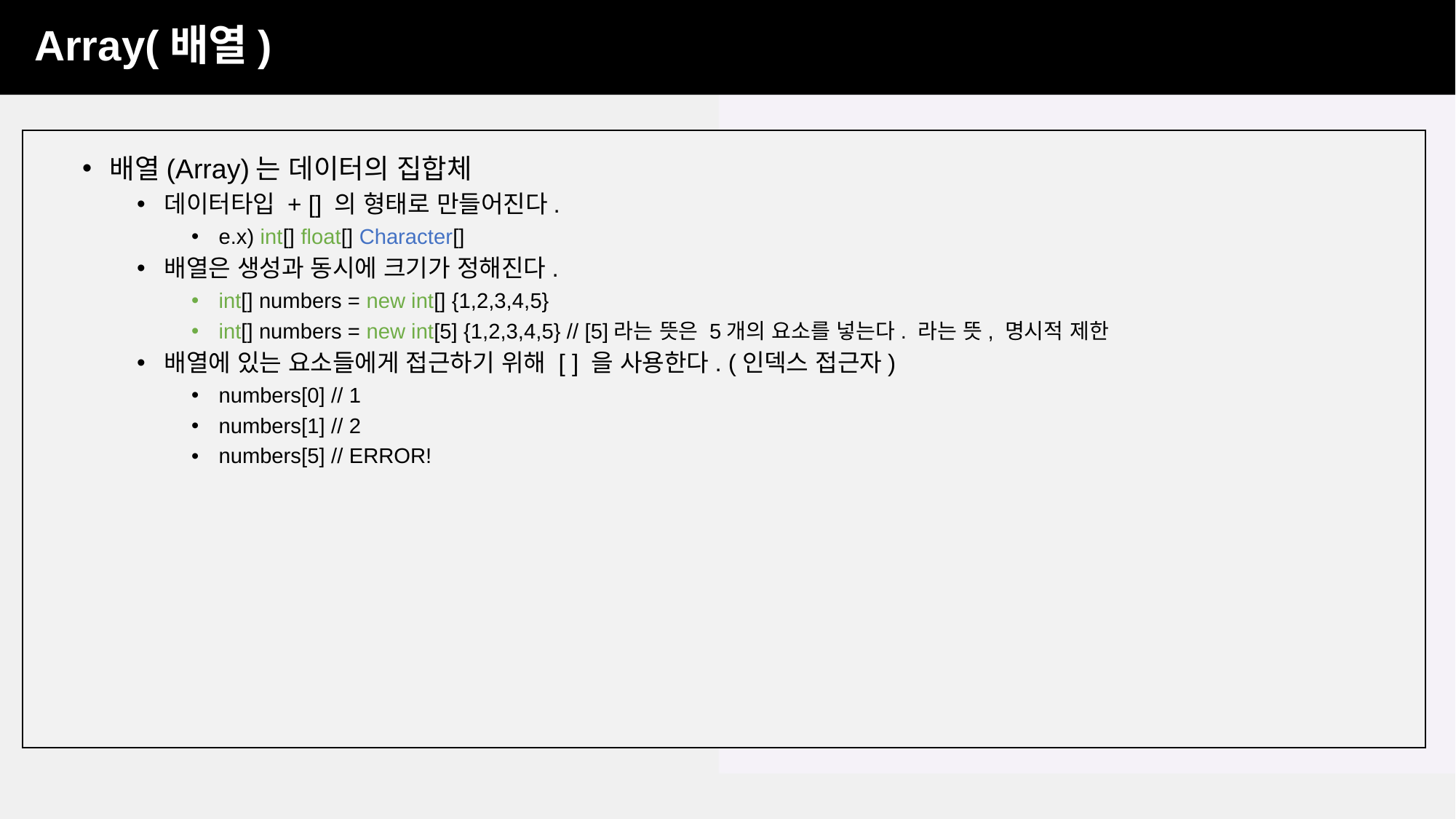

Array(배열)
배열(Array)는 데이터의 집합체
데이터타입 + [] 의 형태로 만들어진다.
e.x) int[] float[] Character[]
배열은 생성과 동시에 크기가 정해진다.
int[] numbers = new int[] {1,2,3,4,5}
int[] numbers = new int[5] {1,2,3,4,5} // [5]라는 뜻은 5개의 요소를 넣는다. 라는 뜻, 명시적 제한
배열에 있는 요소들에게 접근하기 위해 [ ] 을 사용한다. (인덱스 접근자)
numbers[0] // 1
numbers[1] // 2
numbers[5] // ERROR!